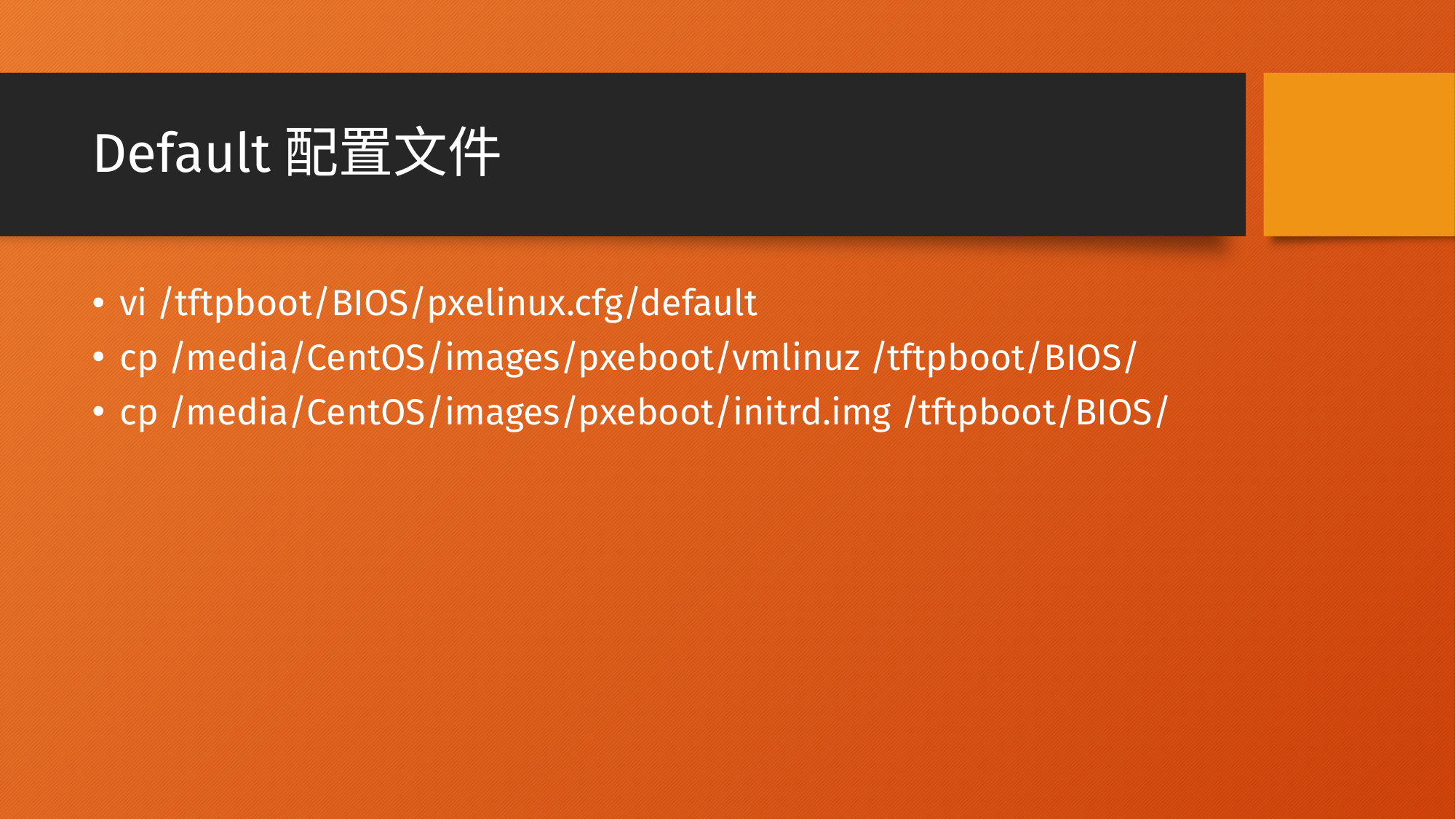

# Default配置文件
vi /tftpboot/BIOS/pxelinux.cfg/default
cp /media/CentOS/images/pxeboot/vmlinuz /tftpboot/BIOS/
cp /media/CentOS/images/pxeboot/initrd.img /tftpboot/BIOS/